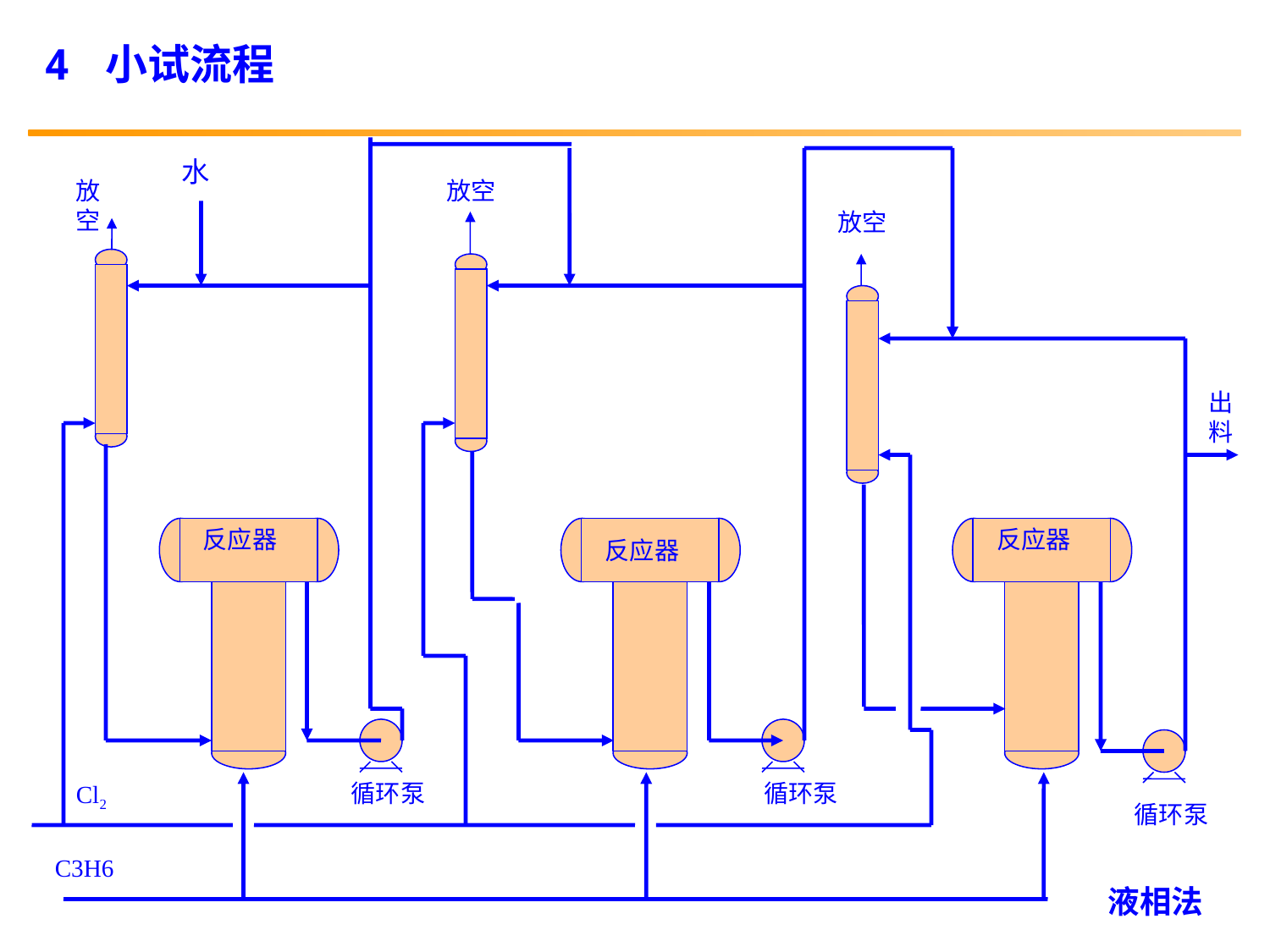

4 小试流程

水
放空
放空
放空
出料

反应器
反应器
反应器
Cl2
循环泵
循环泵
循环泵

C3H6
液相法